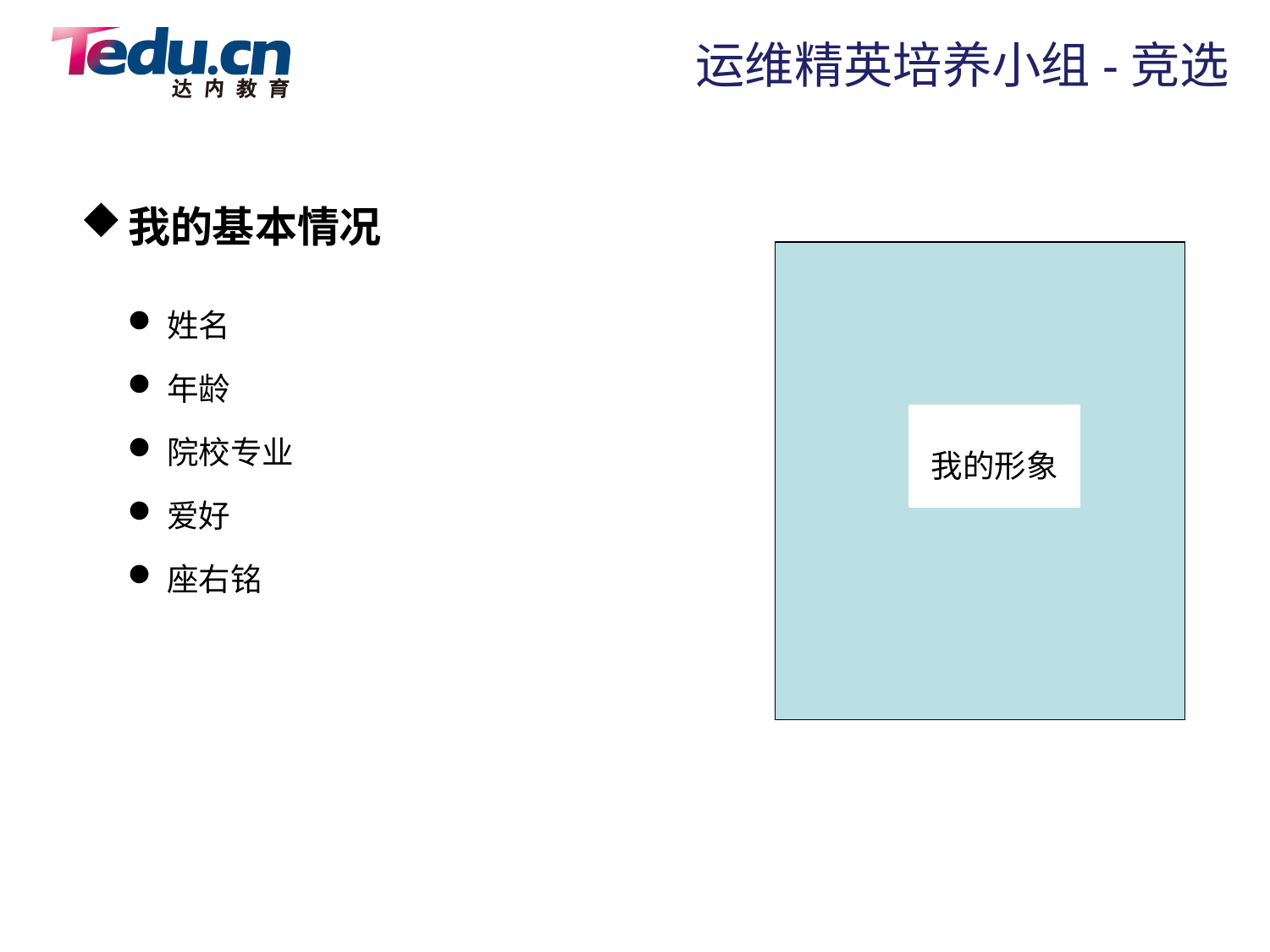

运维精英培养小组-竞选
我的基本情况

姓名
年龄
院校专业
爱好
座右铭
我的形象
2